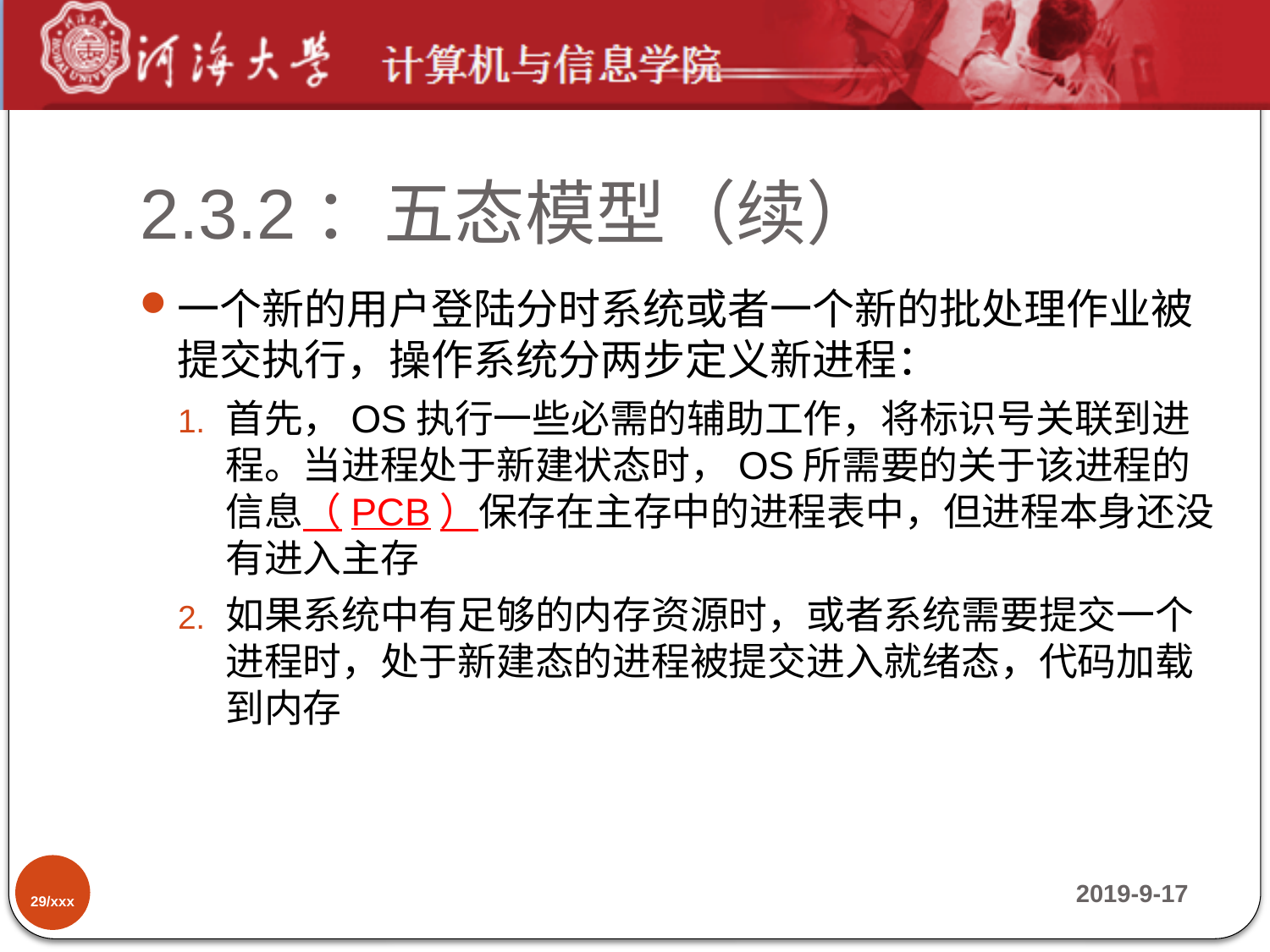

# 2.3.2：五态模型（续）
一个新的用户登陆分时系统或者一个新的批处理作业被提交执行，操作系统分两步定义新进程：
首先，OS执行一些必需的辅助工作，将标识号关联到进程。当进程处于新建状态时，OS所需要的关于该进程的信息（PCB）保存在主存中的进程表中，但进程本身还没有进入主存
如果系统中有足够的内存资源时，或者系统需要提交一个进程时，处于新建态的进程被提交进入就绪态，代码加载到内存

29/xxx
2019-9-17